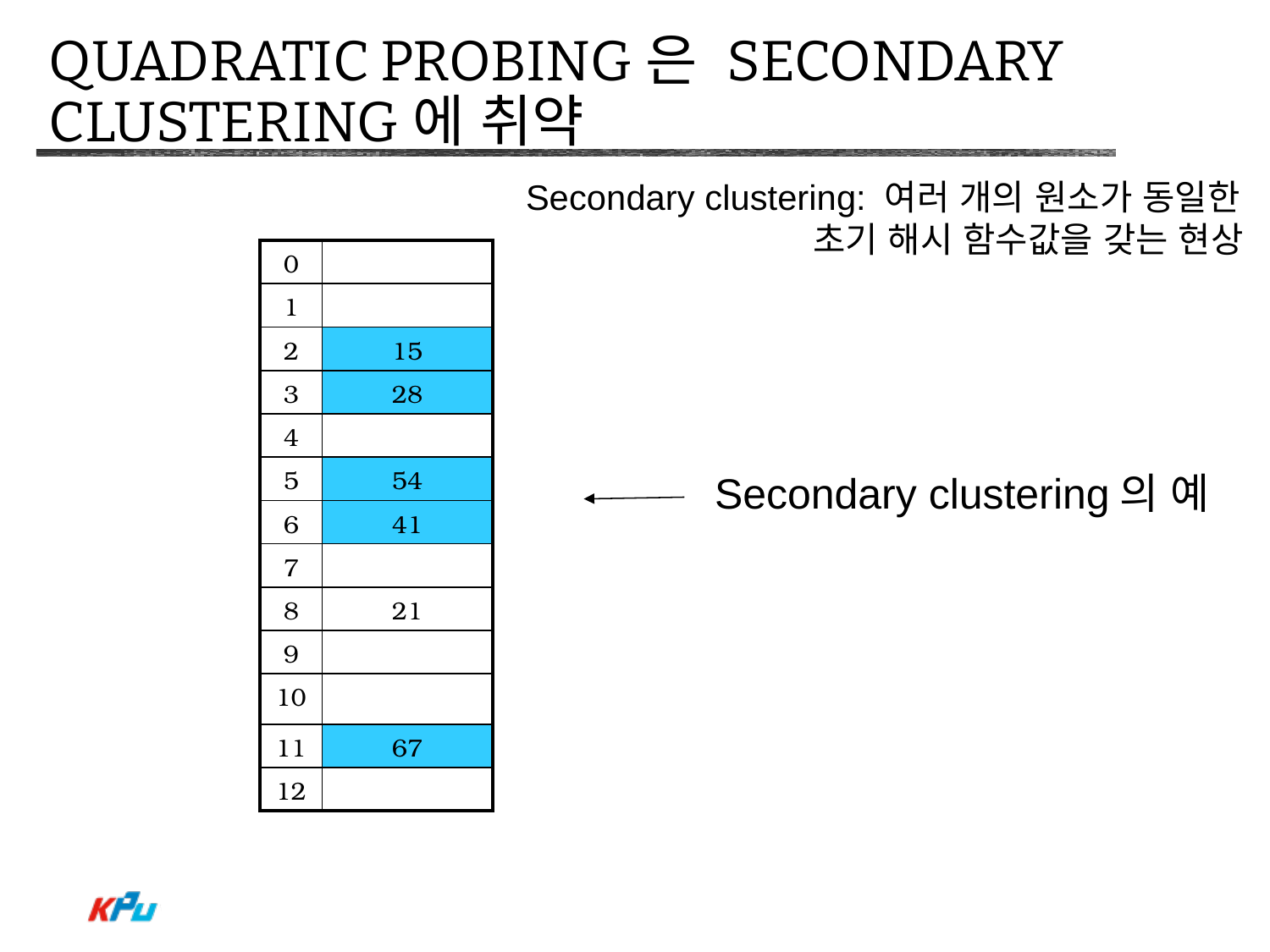

# Quadratic Probing은 Secondary Clustering에 취약
Secondary clustering: 여러 개의 원소가 동일한
                            초기 해시 함수값을 갖는 현상

| 0 |  |
| --- | --- |
| 1 |  |
| 2 | 15 |
| 3 | 28 |
| 4 |  |
| 5 | 54 |
| 6 | 41 |
| 7 |  |
| 8 | 21 |
| 9 |  |
| 10 |  |
| 11 | 67 |
| 12 |  |
Secondary clustering의 예